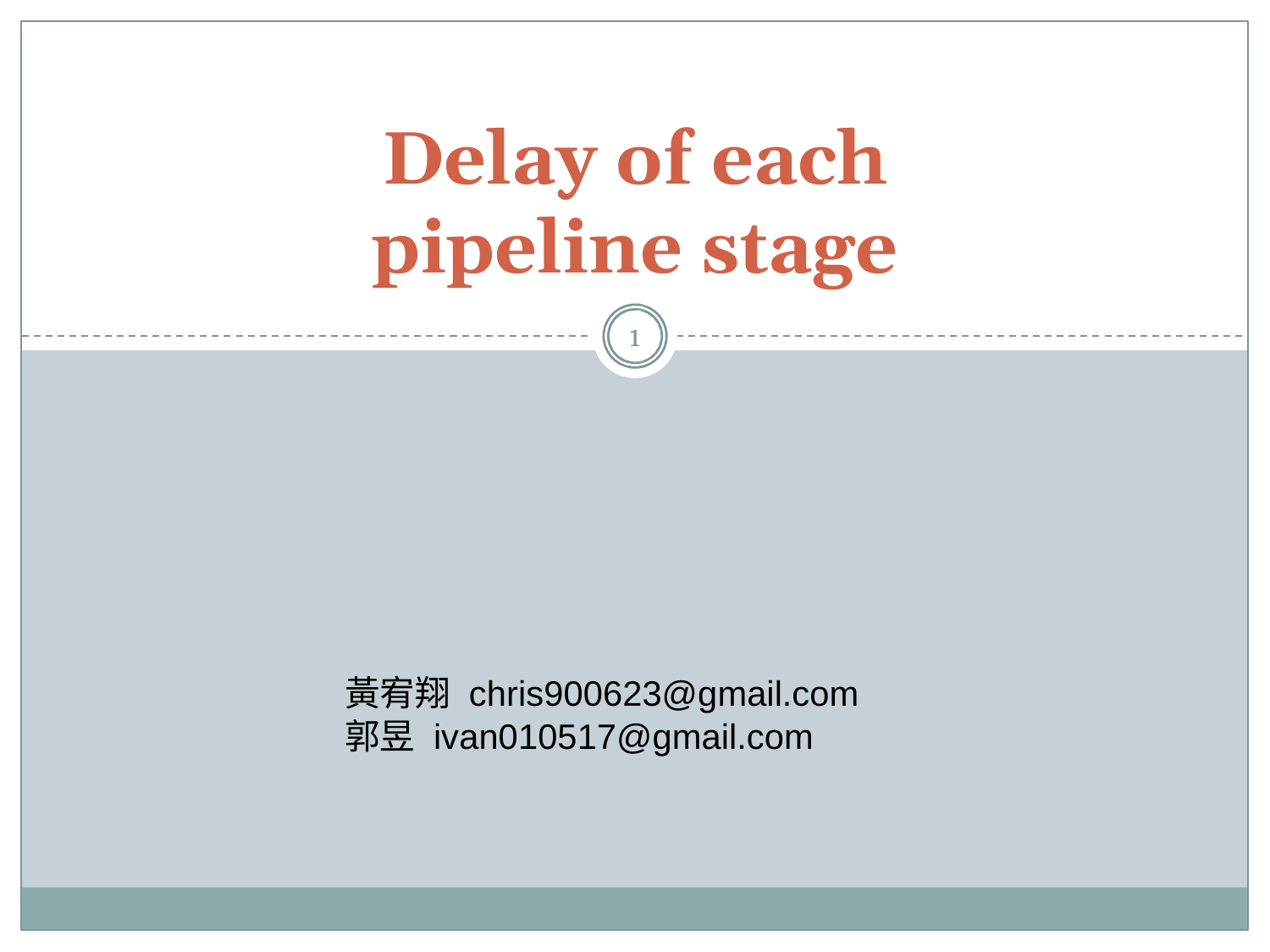

# Delay of each pipeline stage
1

黃宥翔 chris900623@gmail.com
郭昱 ivan010517@gmail.com